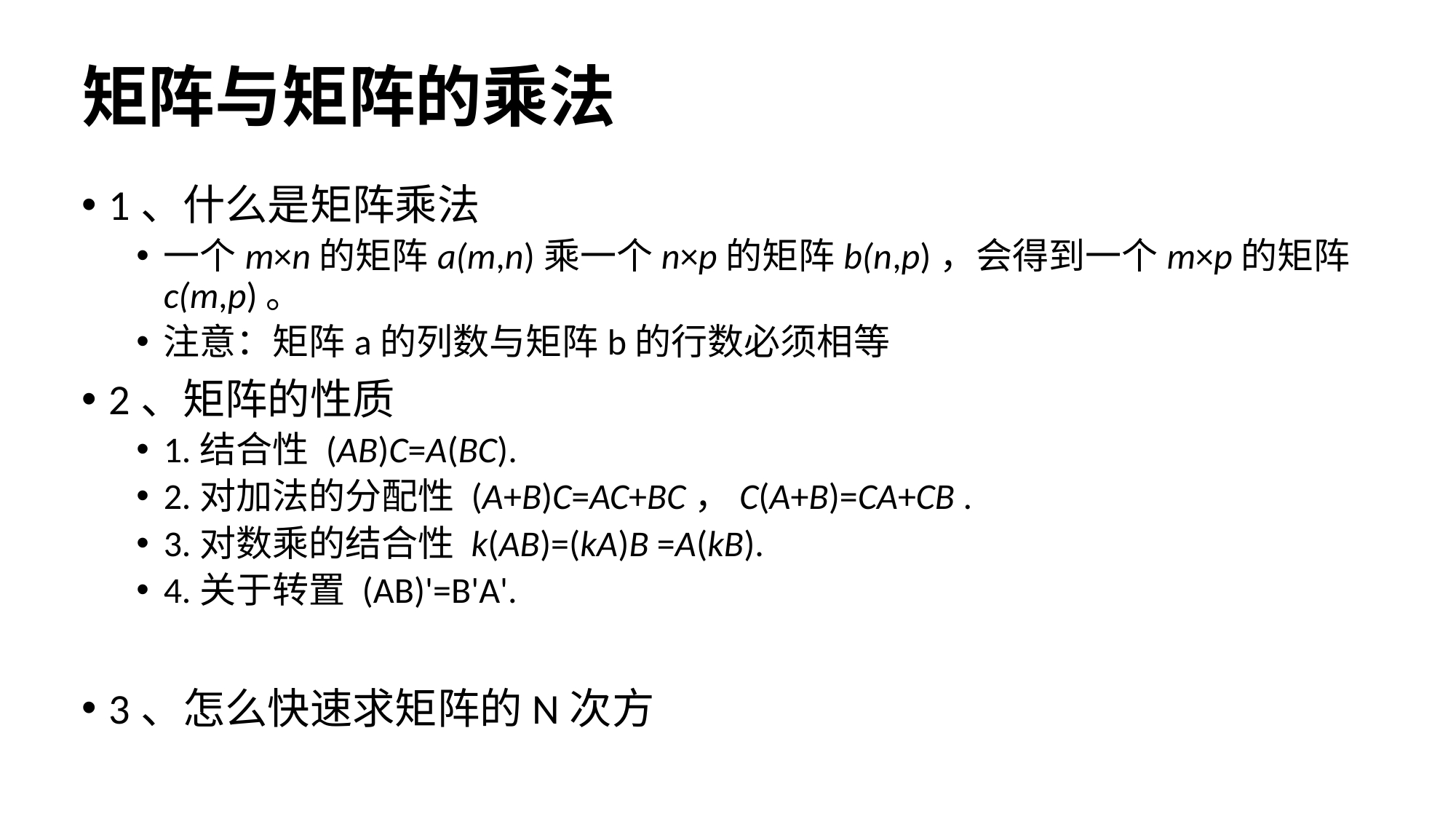

# 矩阵与矩阵的乘法
1、什么是矩阵乘法
一个m×n的矩阵a(m,n)乘一个n×p的矩阵b(n,p)，会得到一个m×p的矩阵c(m,p)。
注意：矩阵a的列数与矩阵b的行数必须相等
2、矩阵的性质
1.结合性 (AB)C=A(BC).
2.对加法的分配性 (A+B)C=AC+BC，C(A+B)=CA+CB .
3.对数乘的结合性 k(AB)=(kA)B =A(kB).
4.关于转置 (AB)'=B'A'.

3、怎么快速求矩阵的N次方